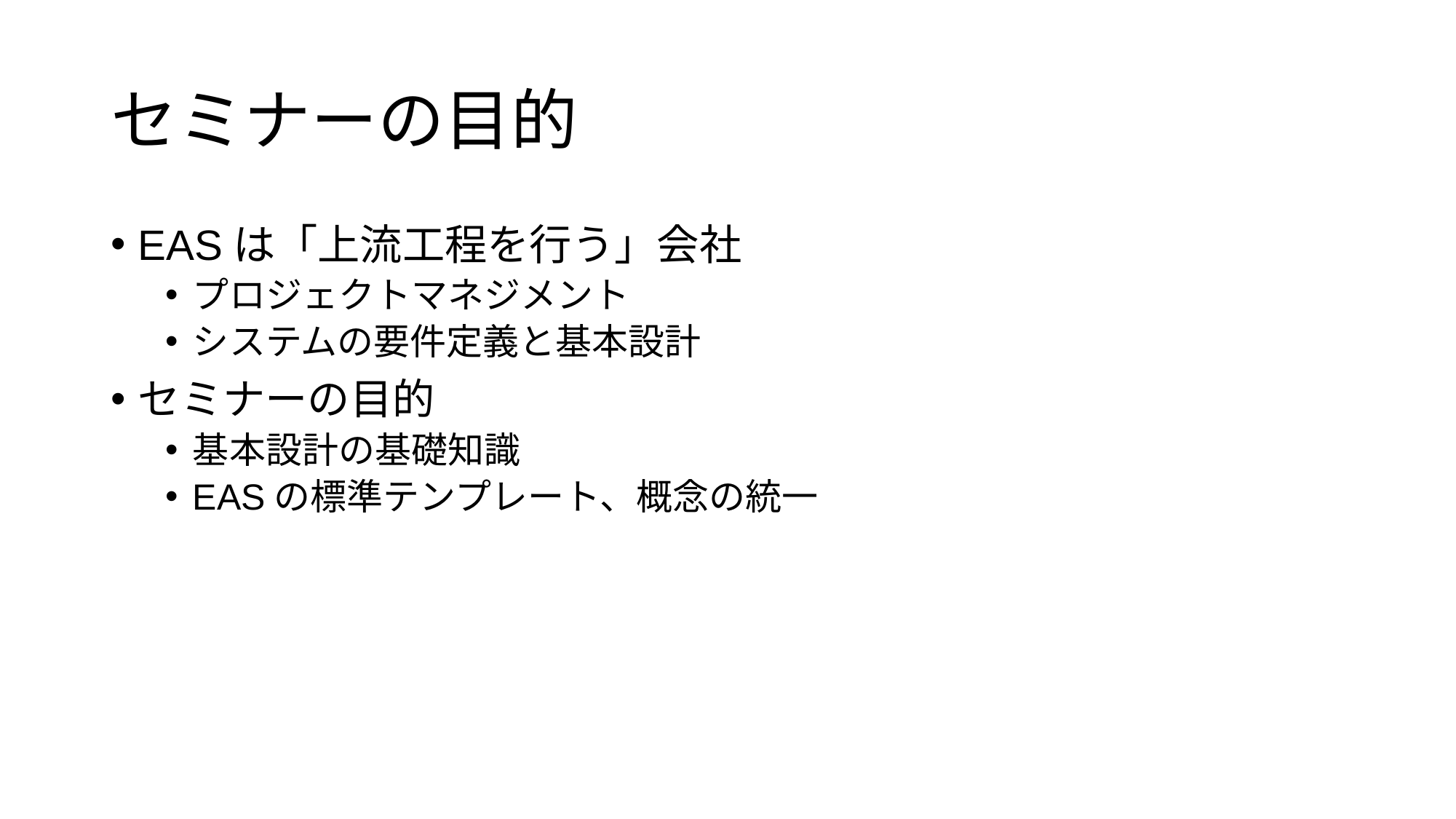

# セミナーの目的
EASは「上流工程を行う」会社
プロジェクトマネジメント
システムの要件定義と基本設計
セミナーの目的
基本設計の基礎知識
EASの標準テンプレート、概念の統一